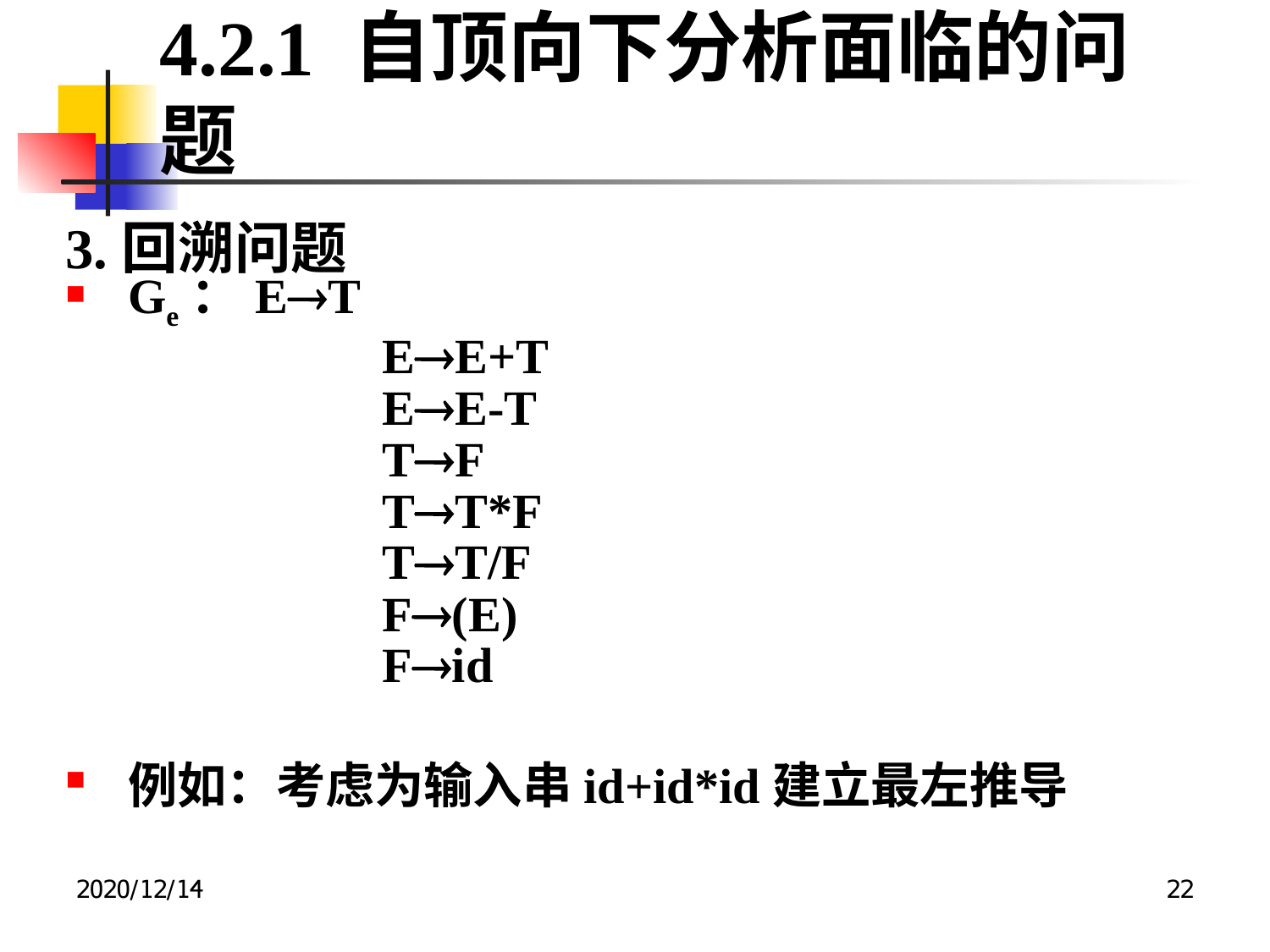

4.2.1 自顶向下分析面临的问题
3.回溯问题
Ge：	E→T
        		E→E+T
   			E→E-T
     			T→F
     			T→T*F
    			T→T/F
   			F→(E)
  			F→id

例如：考虑为输入串id+id*id建立最左推导
2020/12/14
22